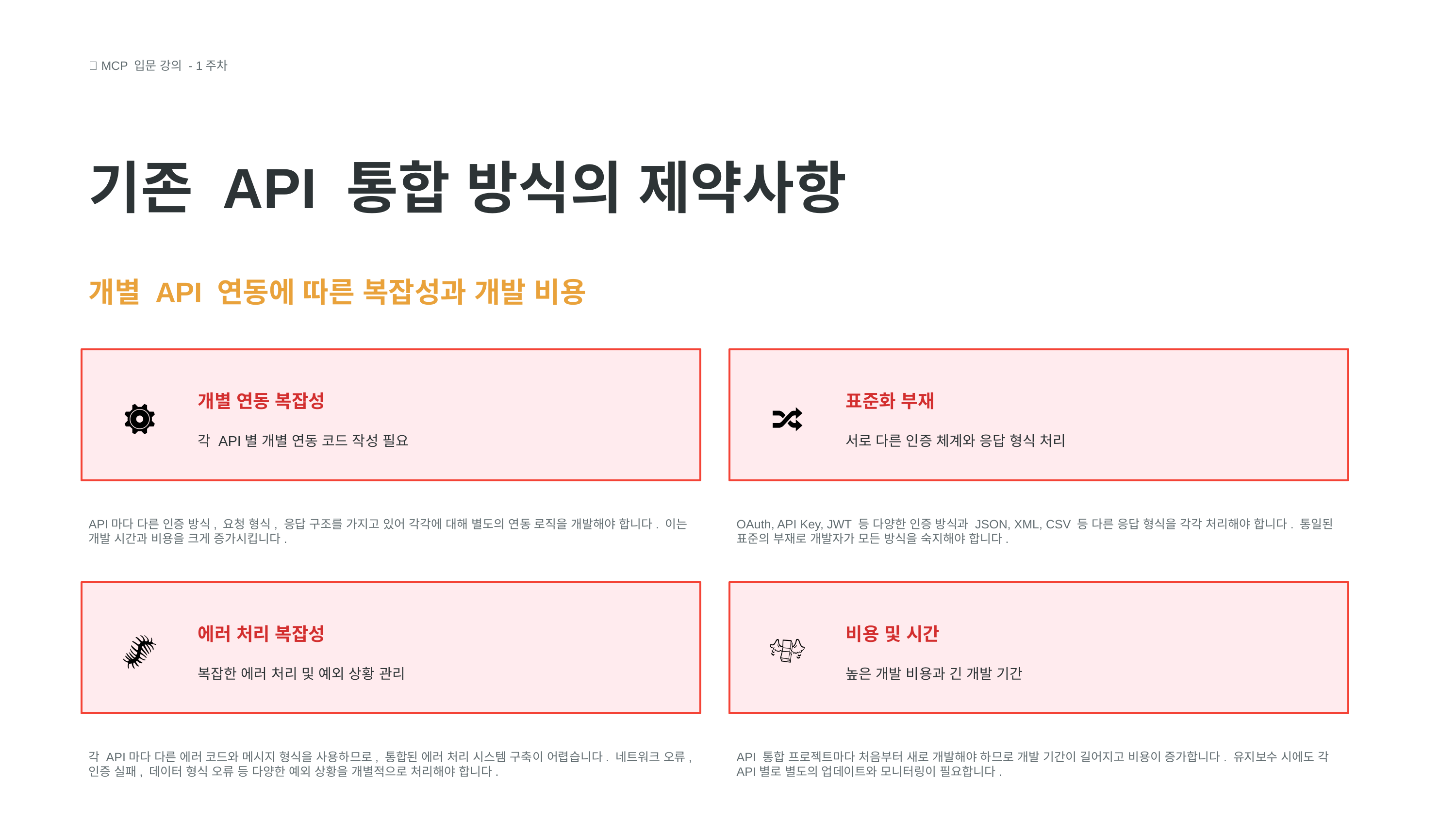

🧩 MCP 입문 강의 - 1주차
기존 API 통합 방식의 제약사항
개별 API 연동에 따른 복잡성과 개발 비용

⚙️
🔀
개별 연동 복잡성
표준화 부재
각 API별 개별 연동 코드 작성 필요
서로 다른 인증 체계와 응답 형식 처리
API마다 다른 인증 방식, 요청 형식, 응답 구조를 가지고 있어 각각에 대해 별도의 연동 로직을 개발해야 합니다. 이는 개발 시간과 비용을 크게 증가시킵니다.
OAuth, API Key, JWT 등 다양한 인증 방식과 JSON, XML, CSV 등 다른 응답 형식을 각각 처리해야 합니다. 통일된 표준의 부재로 개발자가 모든 방식을 숙지해야 합니다.

🐛
💸
에러 처리 복잡성
비용 및 시간
복잡한 에러 처리 및 예외 상황 관리
높은 개발 비용과 긴 개발 기간
각 API마다 다른 에러 코드와 메시지 형식을 사용하므로, 통합된 에러 처리 시스템 구축이 어렵습니다. 네트워크 오류, 인증 실패, 데이터 형식 오류 등 다양한 예외 상황을 개별적으로 처리해야 합니다.
API 통합 프로젝트마다 처음부터 새로 개발해야 하므로 개발 기간이 길어지고 비용이 증가합니다. 유지보수 시에도 각 API별로 별도의 업데이트와 모니터링이 필요합니다.